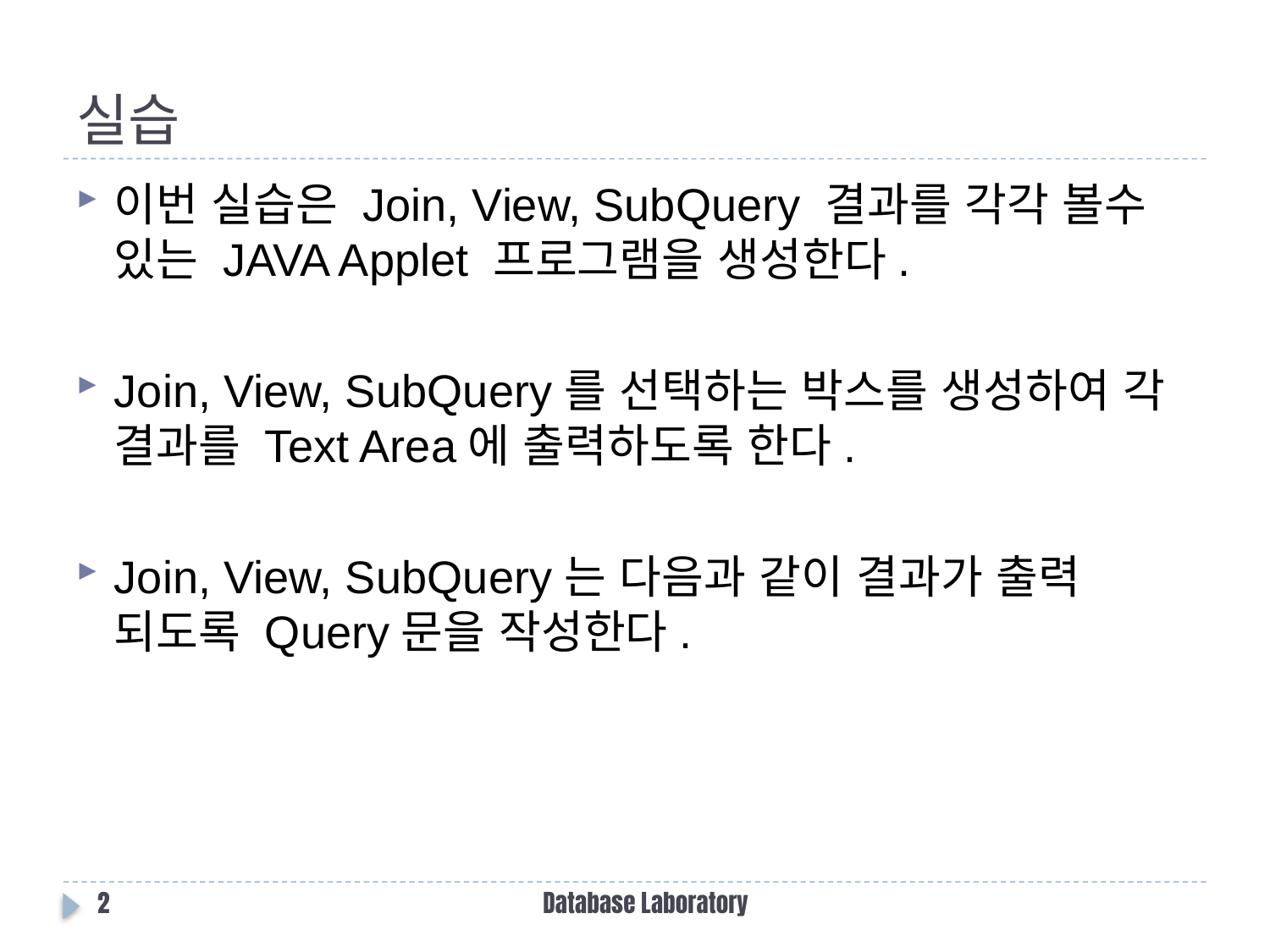

# 실습
이번 실습은 Join, View, SubQuery 결과를 각각 볼수 있는 JAVA Applet 프로그램을 생성한다.

Join, View, SubQuery를 선택하는 박스를 생성하여 각 결과를 Text Area에 출력하도록 한다.

Join, View, SubQuery는 다음과 같이 결과가 출력 되도록 Query문을 작성한다.
2
Database Laboratory